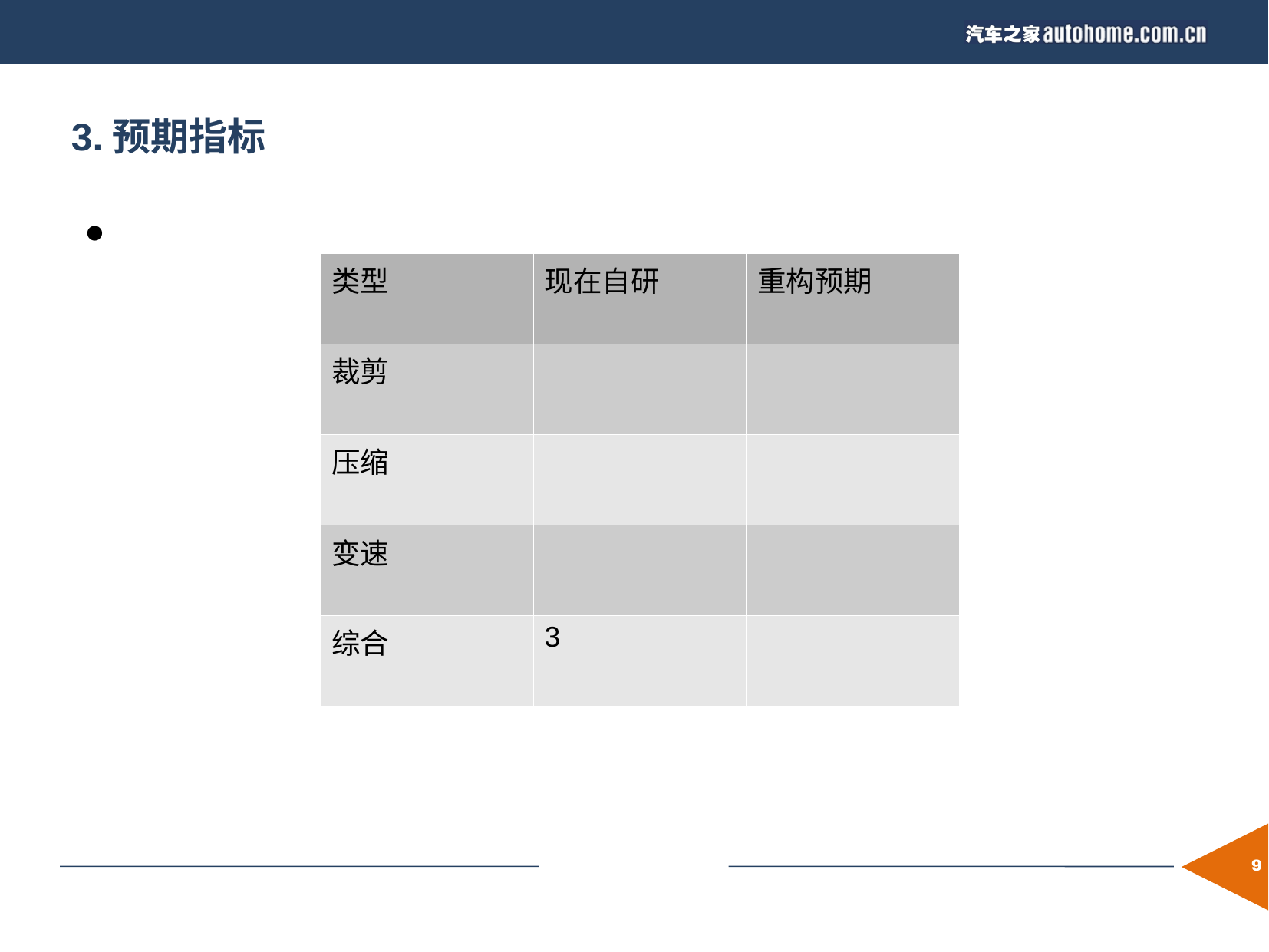

3.预期指标

| 类型 | 现在自研 | 重构预期 |
| --- | --- | --- |
| 裁剪 |  |  |
| 压缩 |  |  |
| 变速 |  |  |
| 综合 | 3 |  |
9